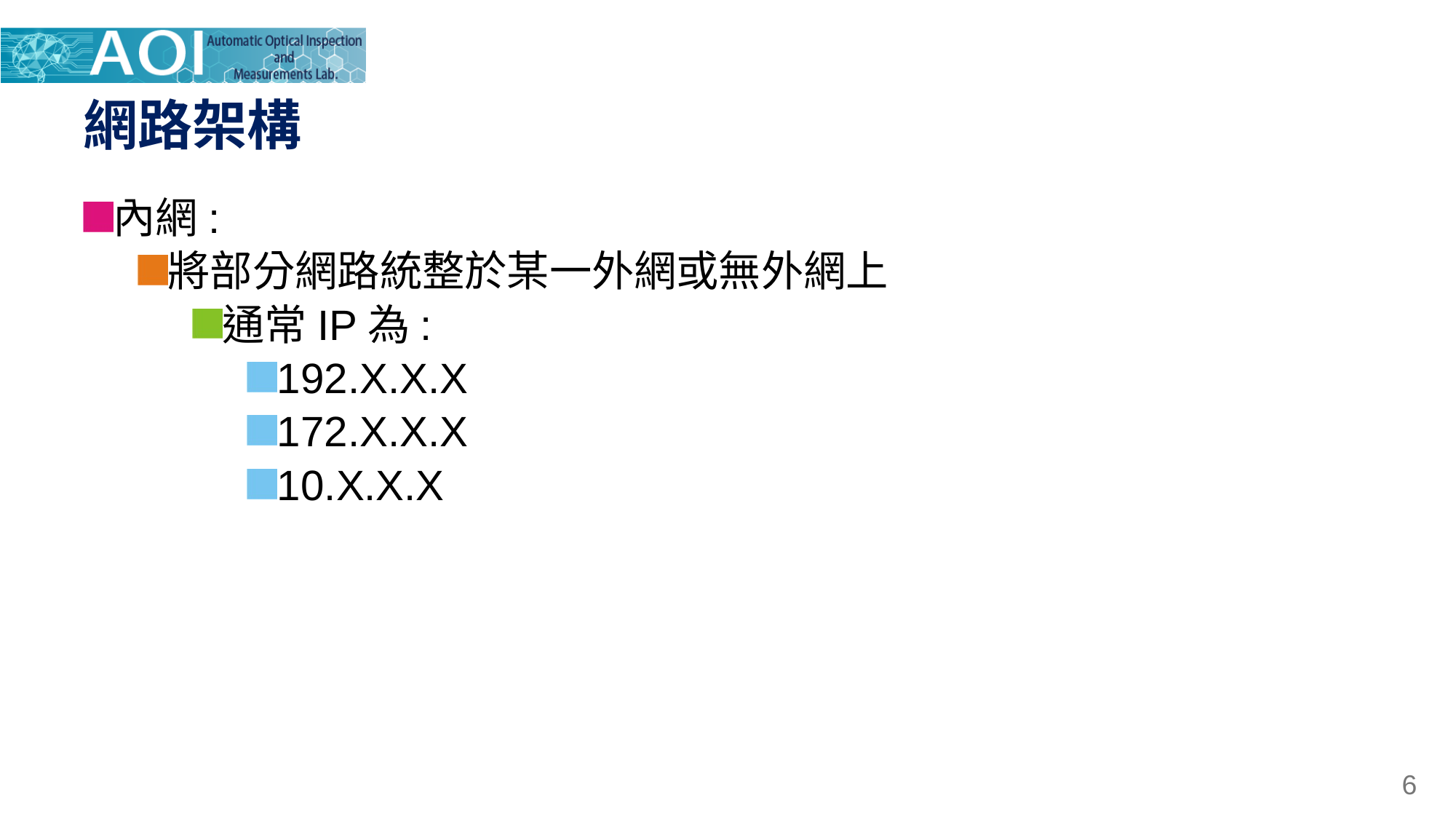

# 網路架構
內網:
將部分網路統整於某一外網或無外網上
通常IP為:
192.X.X.X
172.X.X.X
10.X.X.X